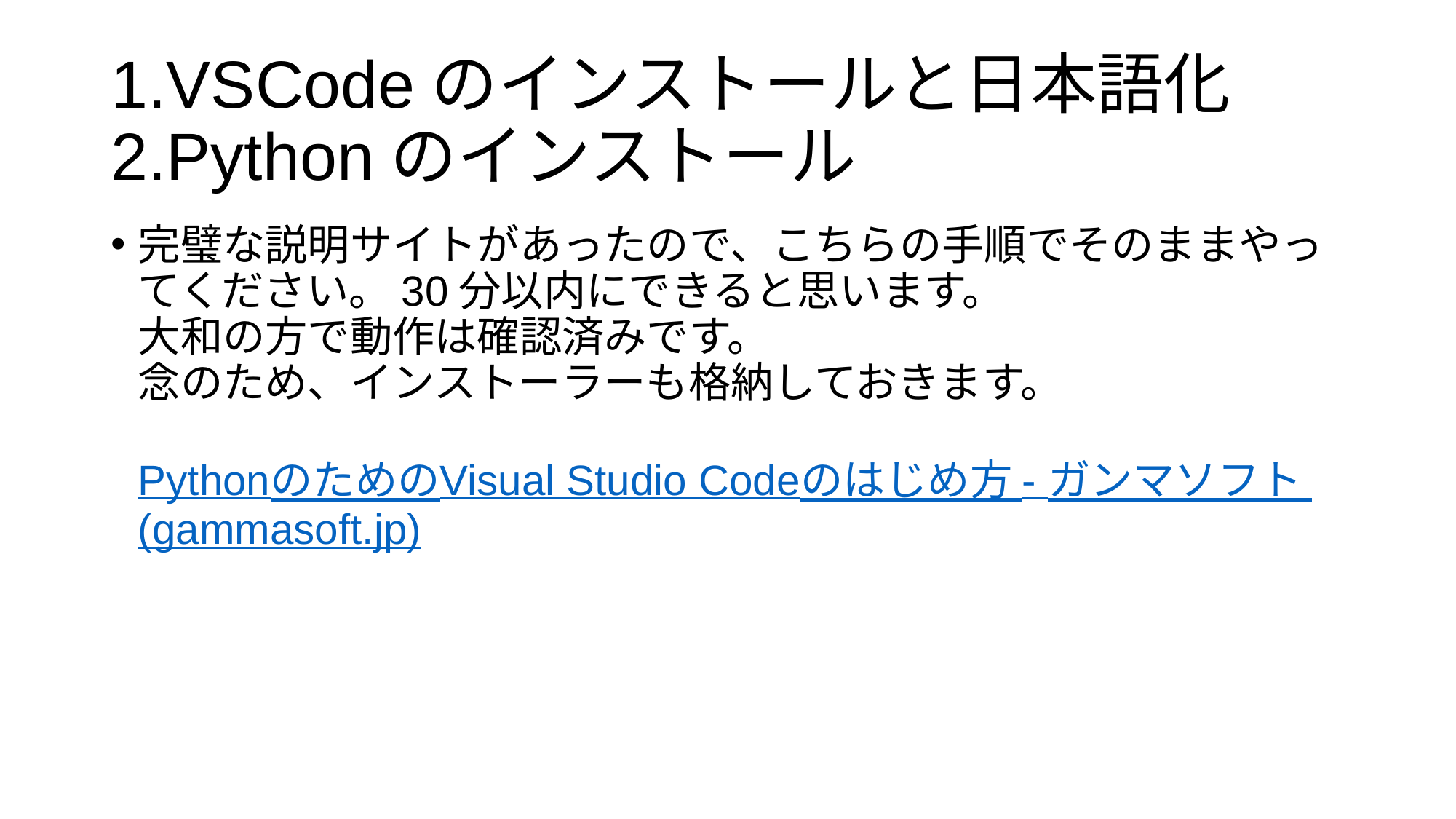

# 1.VSCodeのインストールと日本語化 2.Pythonのインストール
完璧な説明サイトがあったので、こちらの手順でそのままやってください。30分以内にできると思います。
大和の方で動作は確認済みです。
念のため、インストーラーも格納しておきます。
PythonのためのVisual Studio Codeのはじめ方 - ガンマソフト (gammasoft.jp)